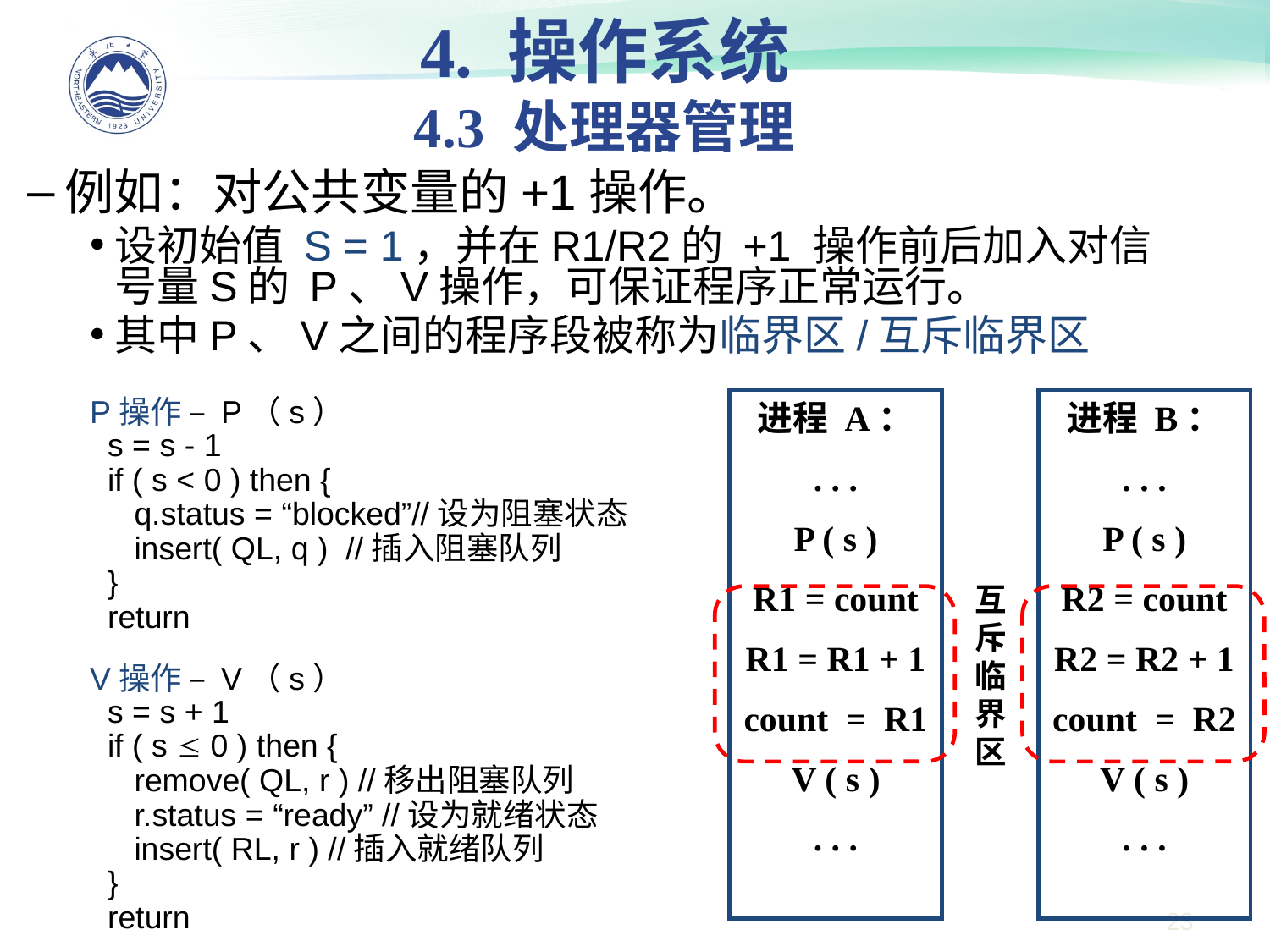

4. 操作系统
4.3 处理器管理
例如：对公共变量的+1操作。
设初始值 S = 1，并在R1/R2的 +1 操作前后加入对信号量S的 P、V操作，可保证程序正常运行。
其中P、V之间的程序段被称为临界区/互斥临界区

P操作 – P（s）
  s = s - 1
  if ( s < 0 ) then {
     q.status = “blocked”//设为阻塞状态
     insert( QL, q )  //插入阻塞队列
  }
  return

V操作 – V（s）
  s = s + 1
  if ( s ≤ 0 ) then {
     remove( QL, r ) //移出阻塞队列
     r.status = “ready” //设为就绪状态
     insert( RL, r ) //插入就绪队列
  }
  return
进程 A：
. . .
P ( s )
R1 = count
R1 = R1 + 1
count  =  R1
V ( s )
. . .
进程 B：
. . .
P ( s )
R2 = count
R2 = R2 + 1
count  =  R2
V ( s )
. . .
互斥临界区

23